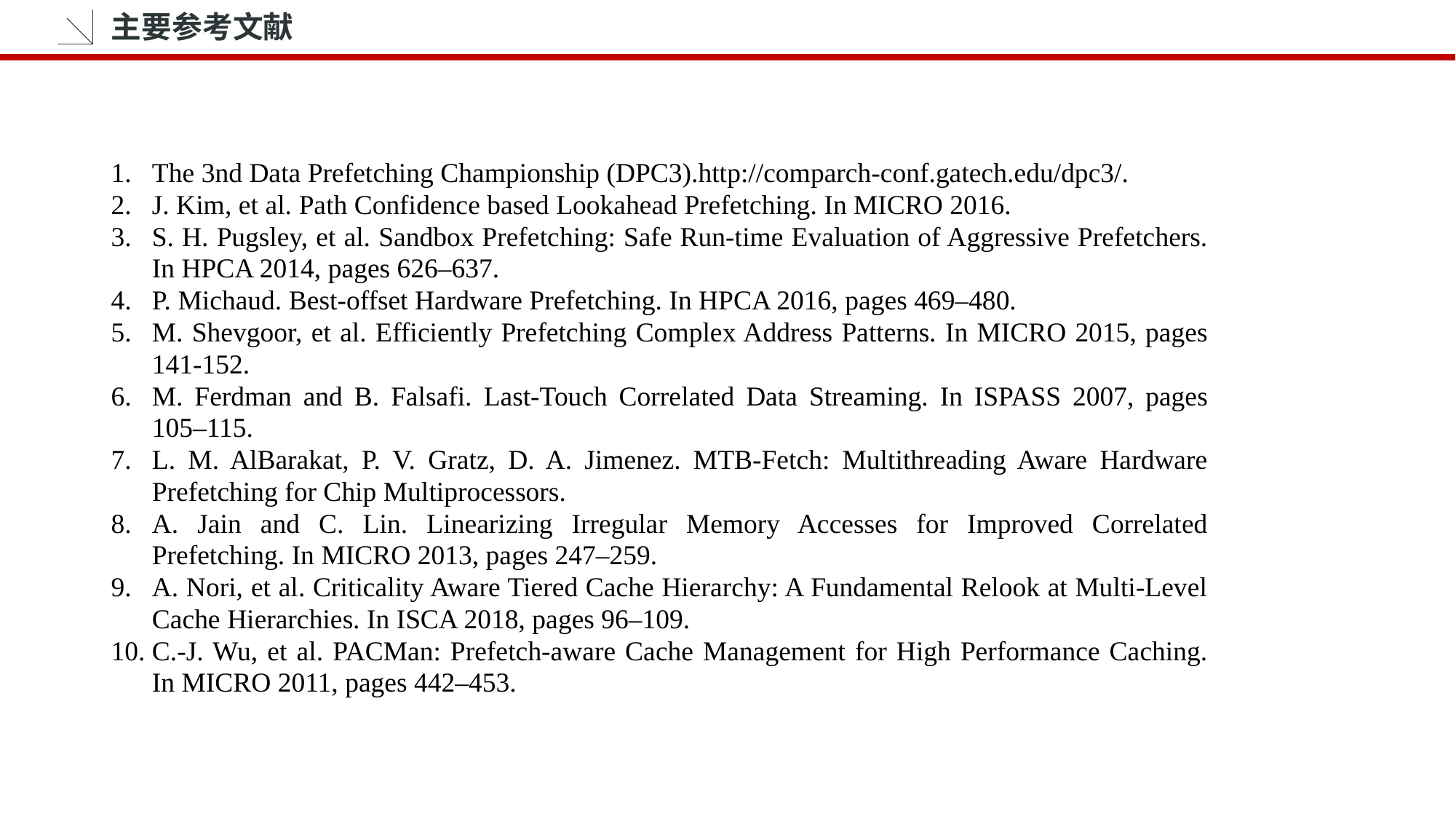

主要参考文献
The 3nd Data Prefetching Championship (DPC3).http://comparch-conf.gatech.edu/dpc3/.
J. Kim, et al. Path Confidence based Lookahead Prefetching. In MICRO 2016.
S. H. Pugsley, et al. Sandbox Prefetching: Safe Run-time Evaluation of Aggressive Prefetchers. In HPCA 2014, pages 626–637.
P. Michaud. Best-offset Hardware Prefetching. In HPCA 2016, pages 469–480.
M. Shevgoor, et al. Efficiently Prefetching Complex Address Patterns. In MICRO 2015, pages 141-152.
M. Ferdman and B. Falsafi. Last-Touch Correlated Data Streaming. In ISPASS 2007, pages 105–115.
L. M. AlBarakat, P. V. Gratz, D. A. Jimenez. MTB-Fetch: Multithreading Aware Hardware Prefetching for Chip Multiprocessors.
A. Jain and C. Lin. Linearizing Irregular Memory Accesses for Improved Correlated Prefetching. In MICRO 2013, pages 247–259.
A. Nori, et al. Criticality Aware Tiered Cache Hierarchy: A Fundamental Relook at Multi-Level Cache Hierarchies. In ISCA 2018, pages 96–109.
C.-J. Wu, et al. PACMan: Prefetch-aware Cache Management for High Performance Caching. In MICRO 2011, pages 442–453.